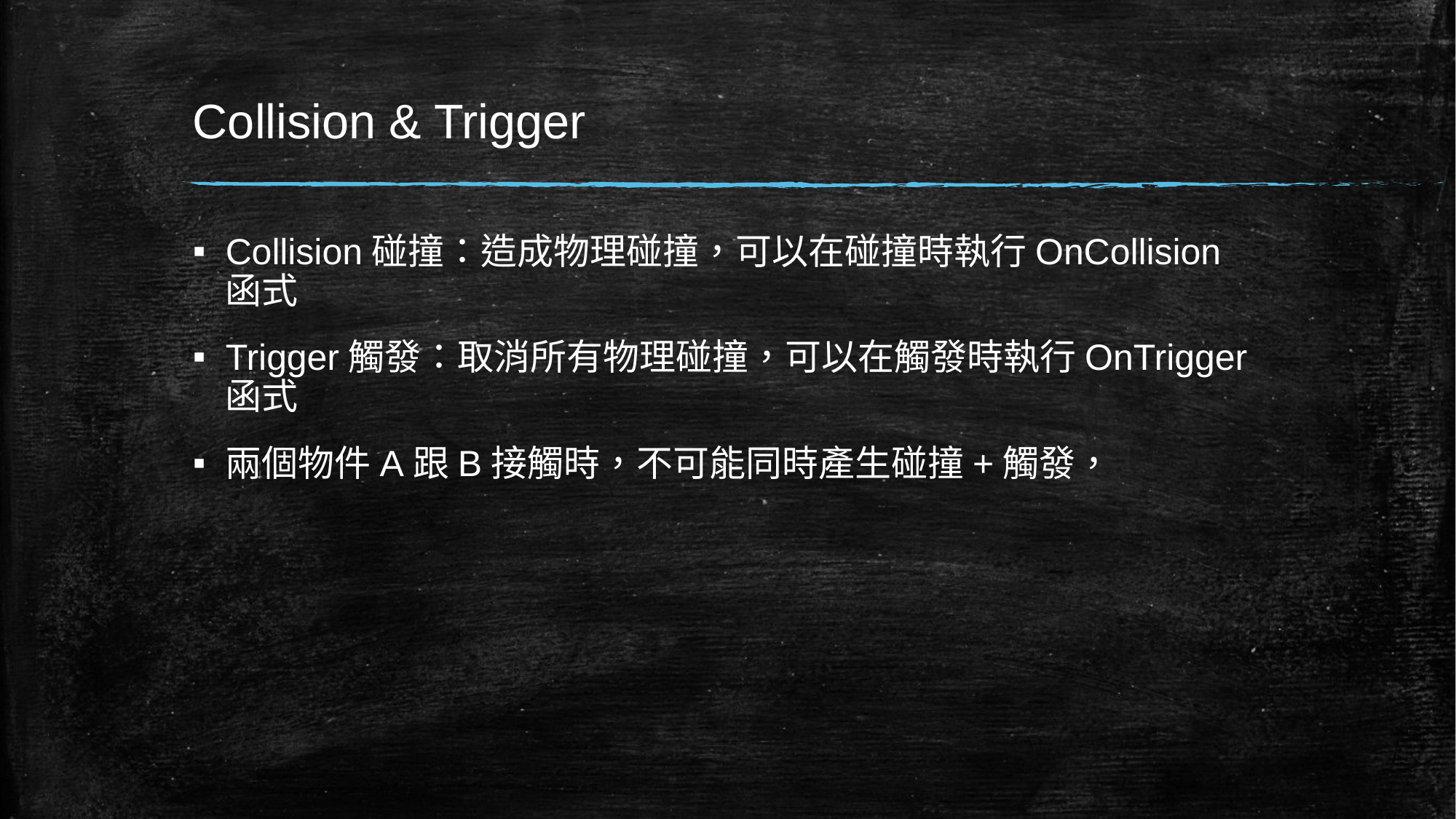

# Collision & Trigger
Collision碰撞：造成物理碰撞，可以在碰撞時執行OnCollision函式
Trigger觸發：取消所有物理碰撞，可以在觸發時執行OnTrigger函式
兩個物件A跟B接觸時，不可能同時產生碰撞+觸發，